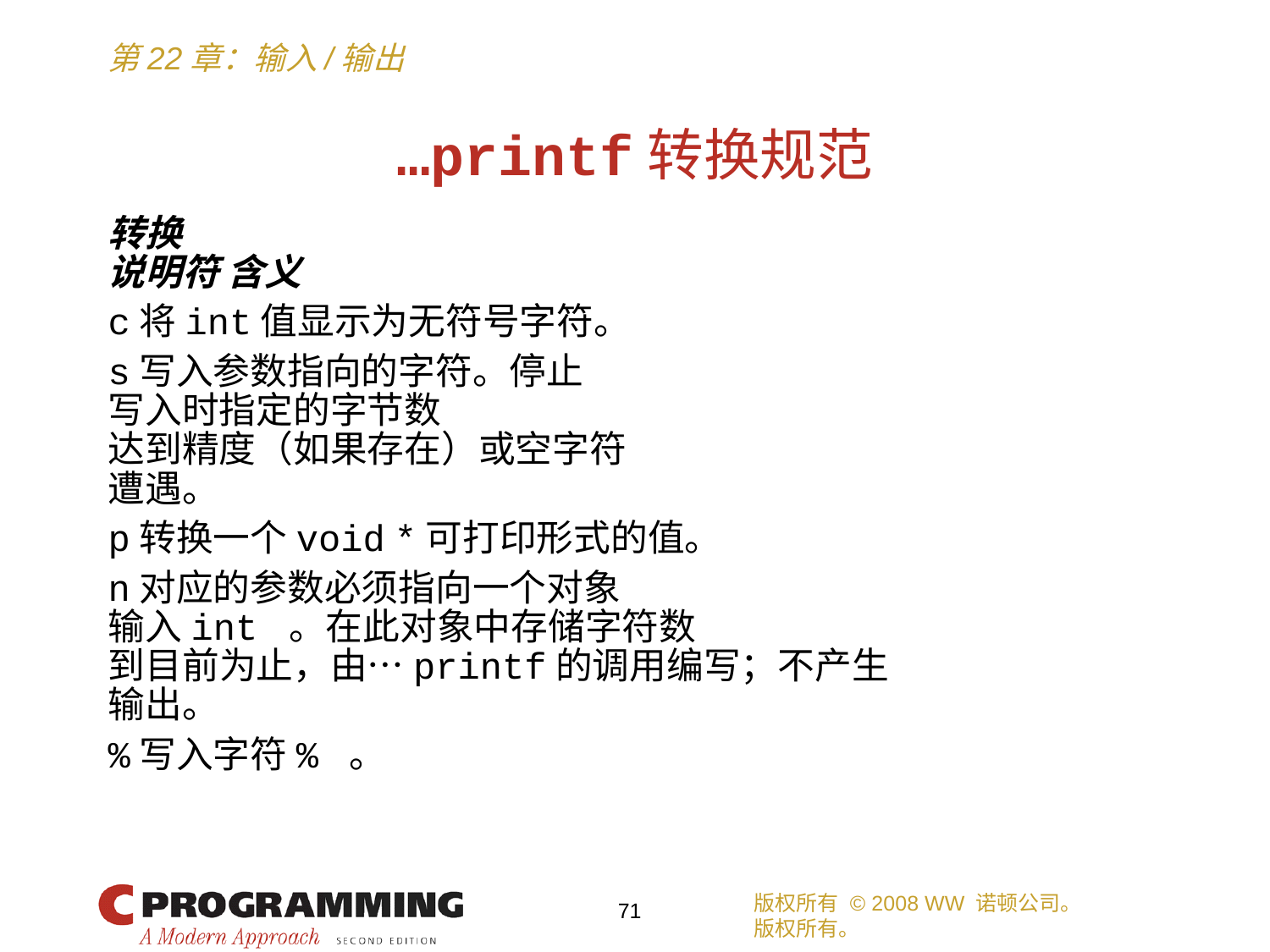

# …printf转换规范
转换
说明符 含义
c将int值显示为无符号字符。
s写入参数指向的字符。停止
写入时指定的字节数
达到精度（如果存在）或空字符
遭遇。
p转换一个void *可打印形式的值。
n对应的参数必须指向一个对象
输入int 。在此对象中存储字符数
到目前为止，由…printf的调用编写；不产生
输出。
%写入字符% 。
版权所有 © 2008 WW 诺顿公司。
版权所有。
71